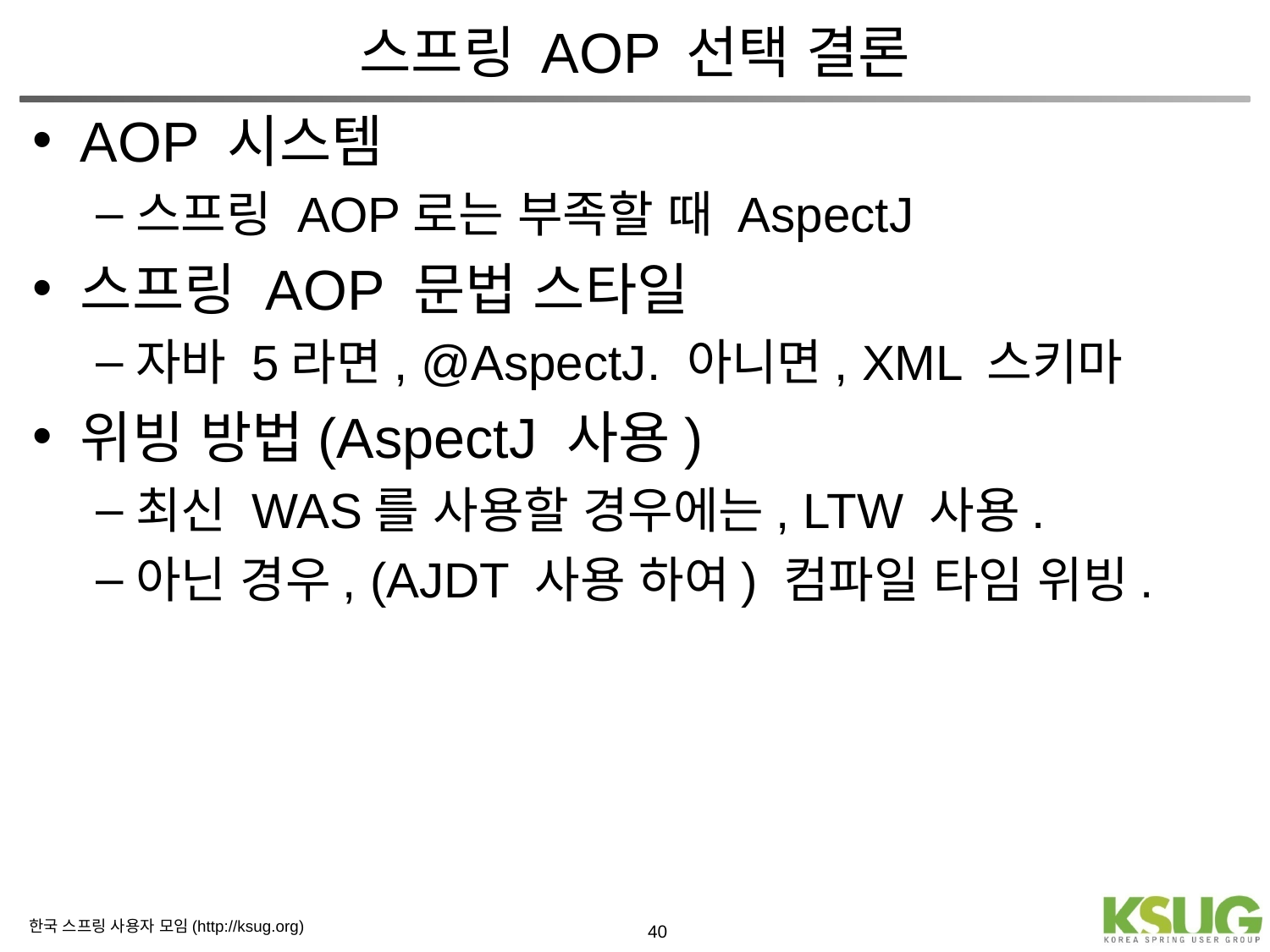

# 스프링 AOP 선택 결론
AOP 시스템
스프링 AOP로는 부족할 때 AspectJ
스프링 AOP 문법 스타일
자바 5라면, @AspectJ. 아니면, XML 스키마
위빙 방법(AspectJ 사용)
최신 WAS를 사용할 경우에는, LTW 사용.
아닌 경우, (AJDT 사용 하여) 컴파일 타임 위빙.